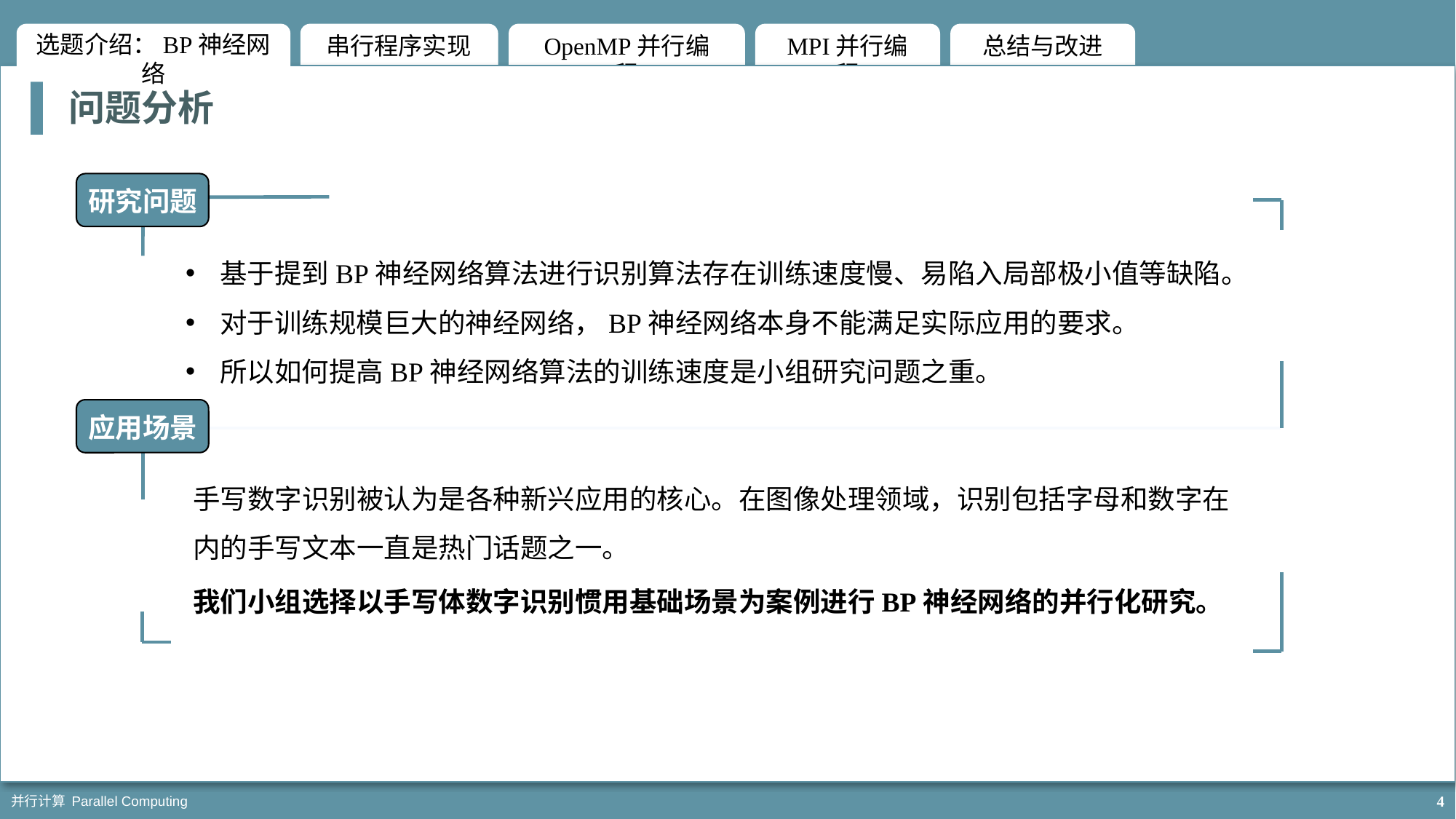

问题分析

研究问题
基于提到BP神经网络算法进行识别算法存在训练速度慢、易陷入局部极小值等缺陷。
对于训练规模巨大的神经网络，BP神经网络本身不能满足实际应用的要求。
所以如何提高BP神经网络算法的训练速度是小组研究问题之重。

应用场景
手写数字识别被认为是各种新兴应用的核心。在图像处理领域，识别包括字母和数字在内的手写文本一直是热门话题之一。
我们小组选择以手写体数字识别惯用基础场景为案例进行BP神经网络的并行化研究。
并行计算 Parallel Computing
4